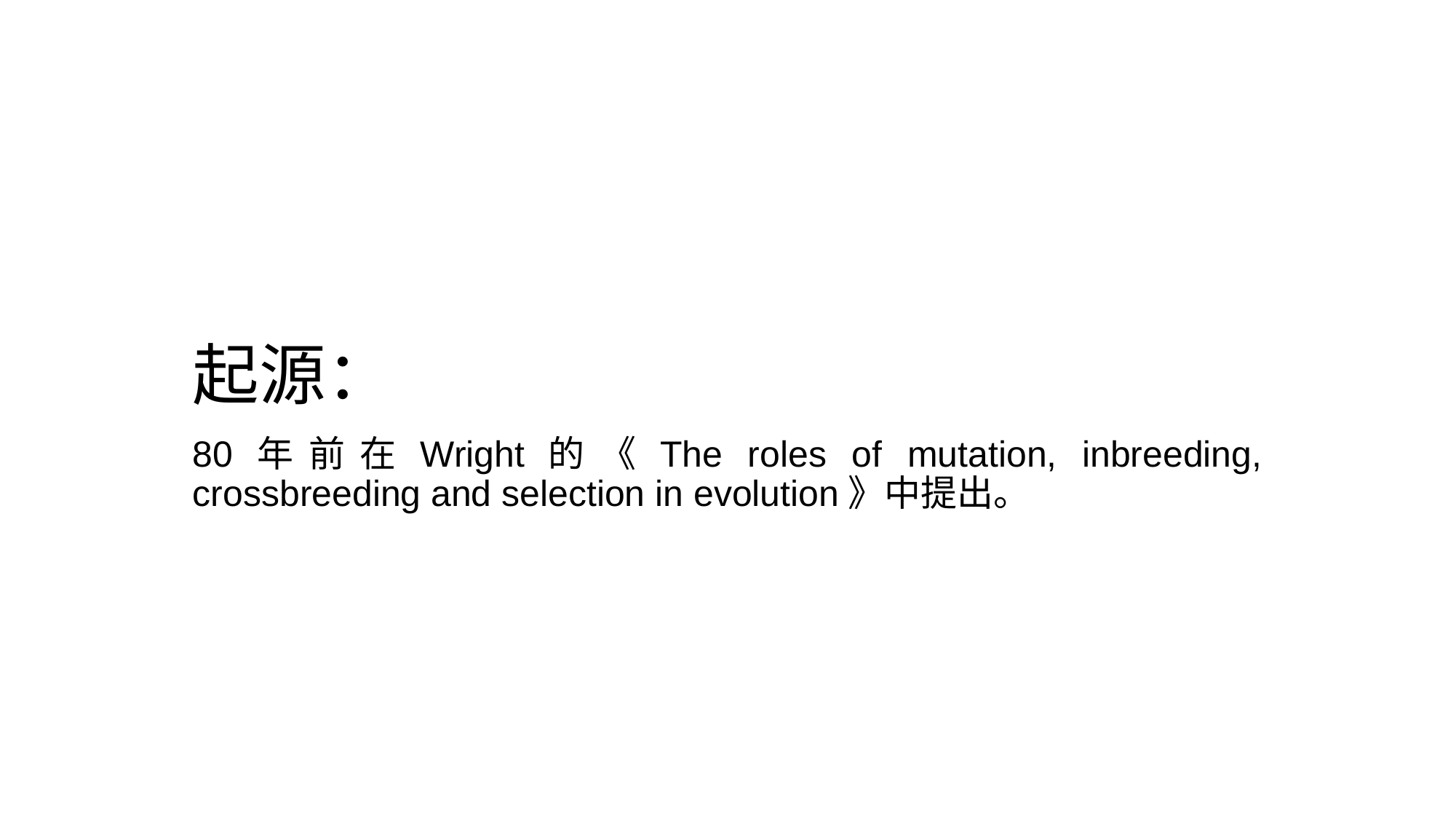

# 起源：
80年前在Wright的《The roles of mutation, inbreeding, crossbreeding and selection in evolution》中提出。